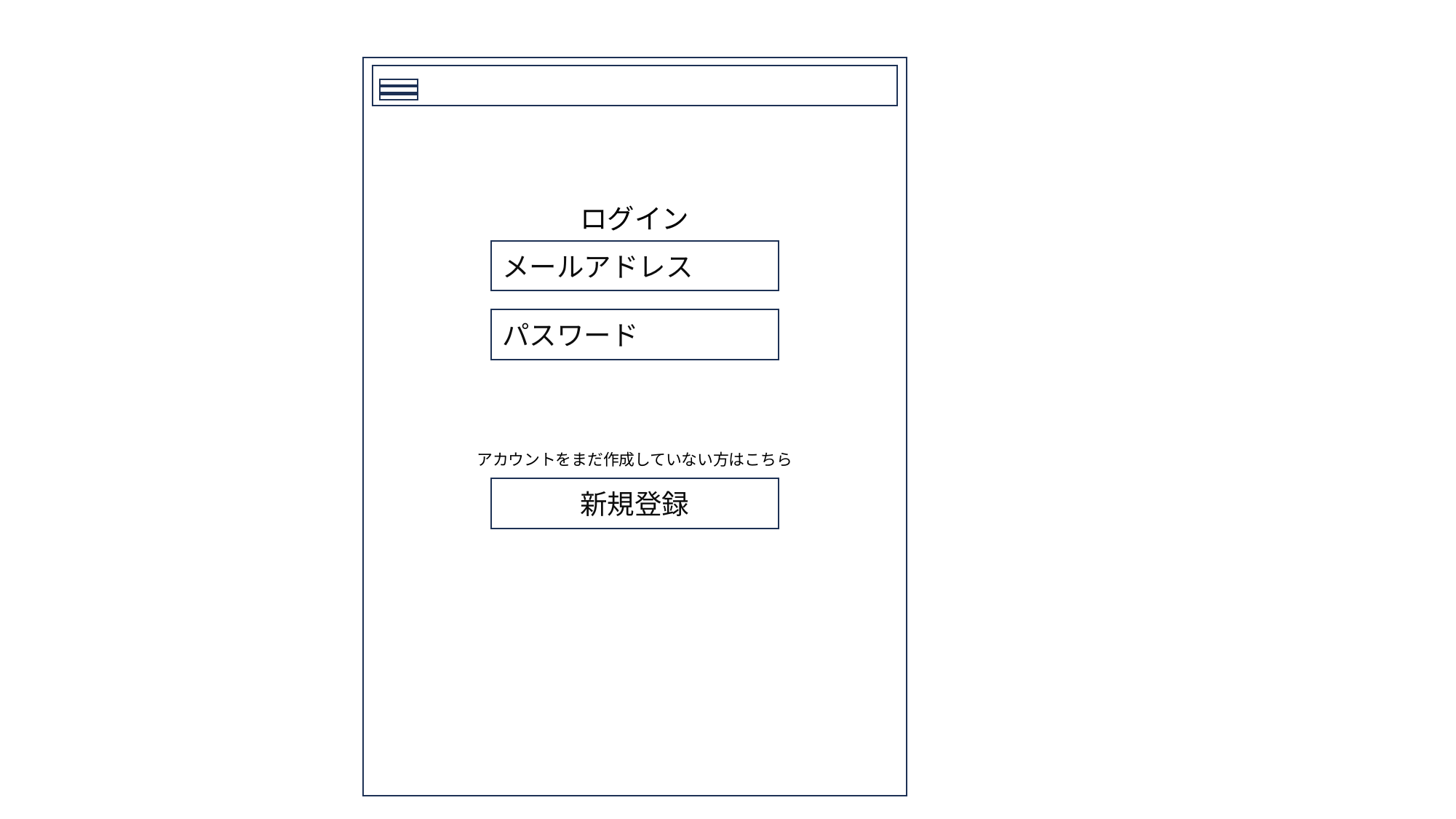

過去の閲覧履歴

ログイン
メールアドレス
パスワード
アカウントをまだ作成していない方はこちら
新規登録